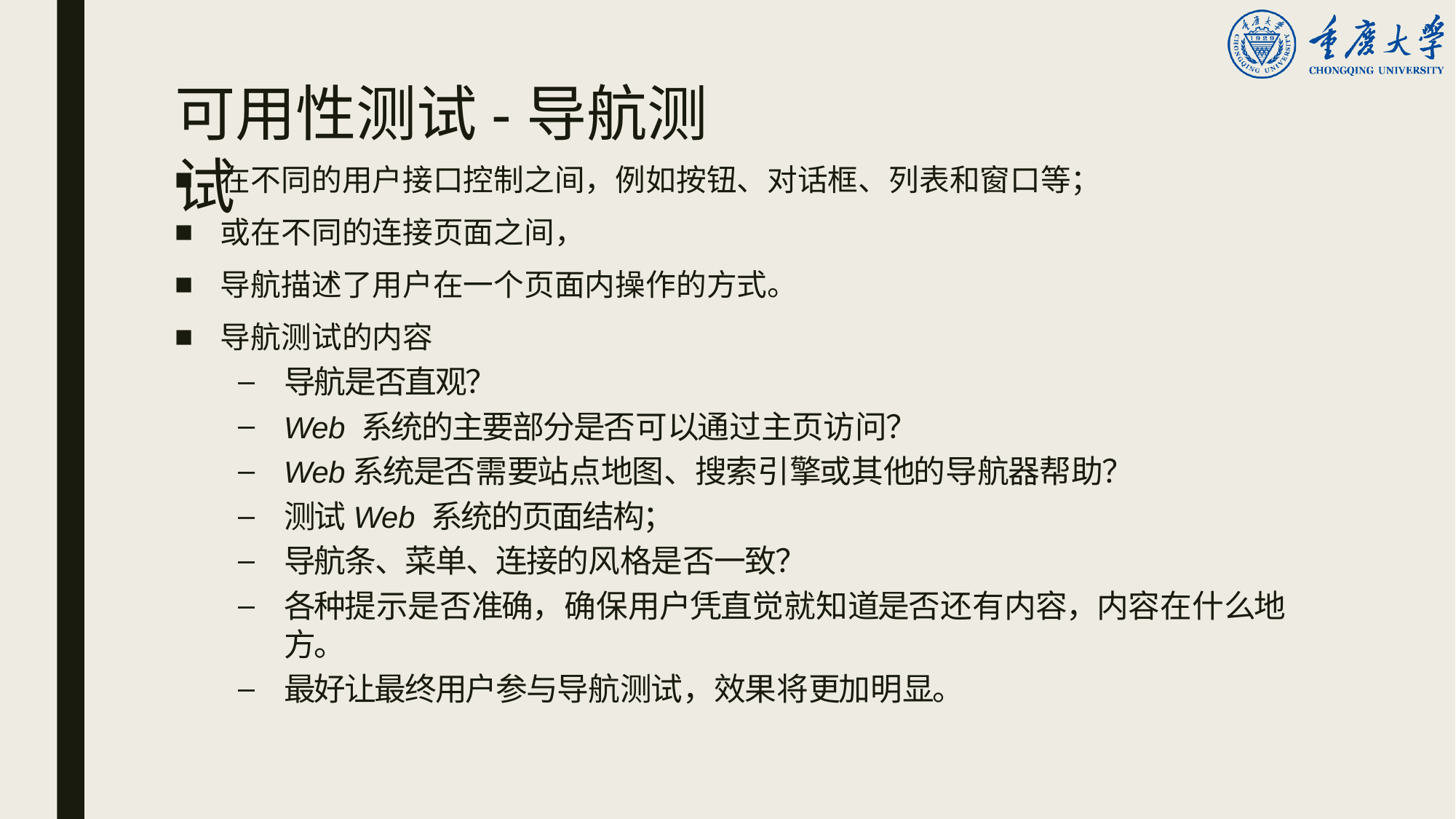

# 可用性测试-导航测试
在不同的用户接口控制之间，例如按钮、对话框、列表和窗口等；
或在不同的连接页面之间，
导航描述了用户在一个页面内操作的方式。
导航测试的内容
导航是否直观？
Web 系统的主要部分是否可以通过主页访问？
Web系统是否需要站点地图、搜索引擎或其他的导航器帮助？
测试Web 系统的页面结构；
导航条、菜单、连接的风格是否一致？
各种提示是否准确，确保用户凭直觉就知道是否还有内容，内容在什么地方。
最好让最终用户参与导航测试，效果将更加明显。